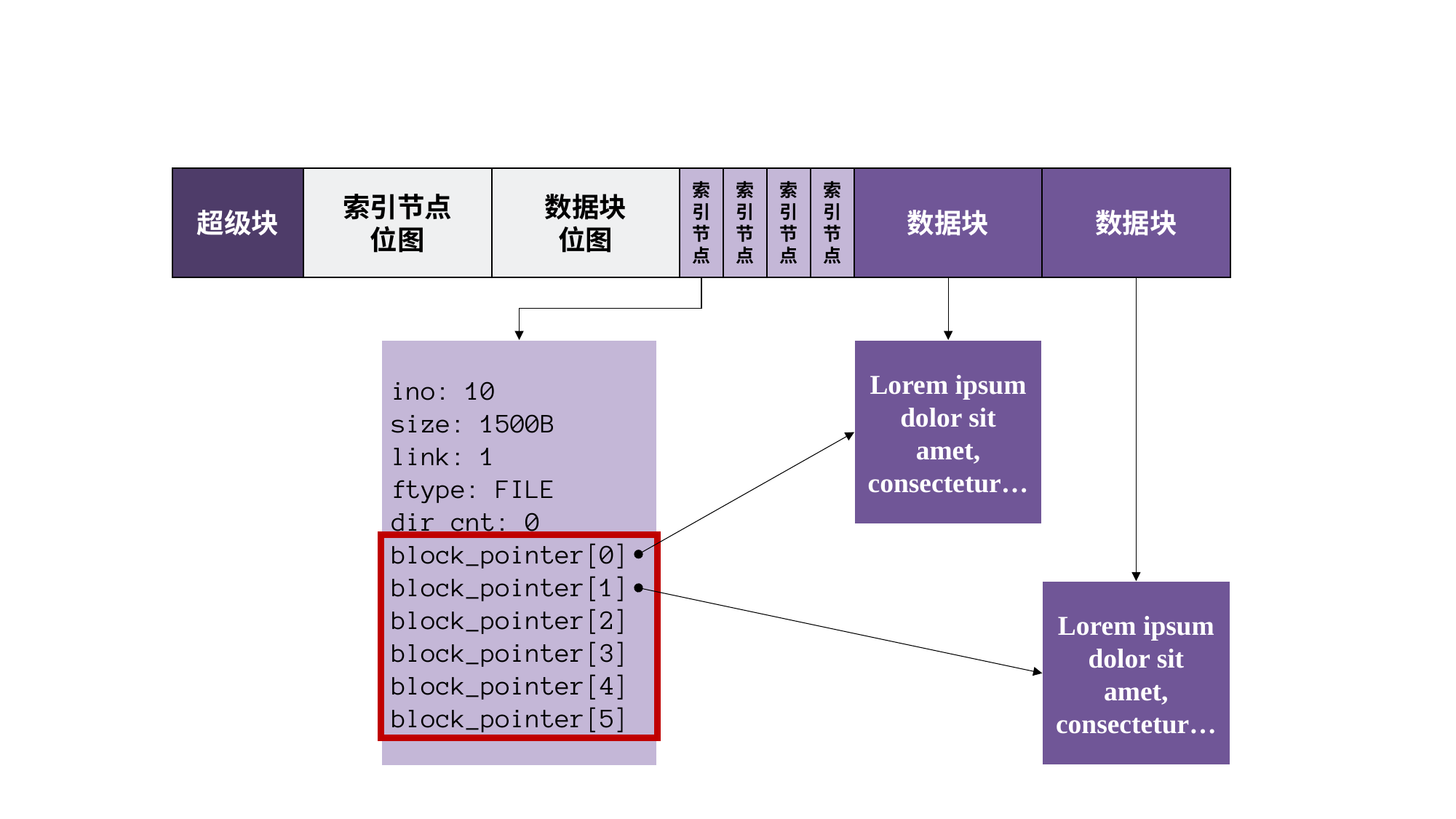

超级块
索引节点
位图
数据块
位图
索引节点
索引节点
索引节点
索引节点
数据块
数据块
ino: 10
size: 1500B
link: 1
ftype: FILE
dir_cnt: 0
block_pointer[0]
block_pointer[1]
block_pointer[2]
block_pointer[3]
block_pointer[4]
block_pointer[5]
Lorem ipsum dolor sit amet, consectetur…

Lorem ipsum dolor sit amet, consectetur…